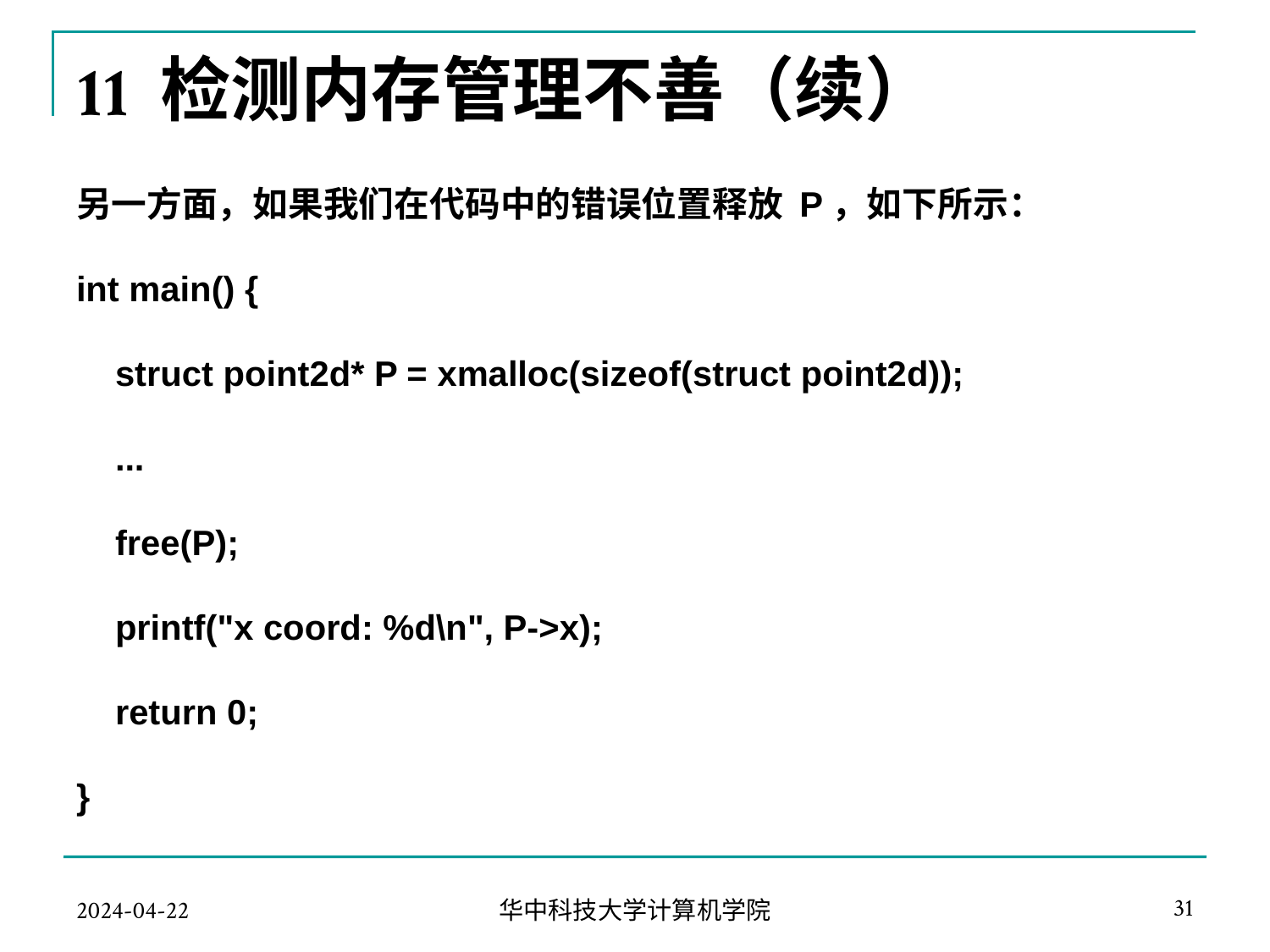

# 11 检测内存管理不善（续）
另一方面，如果我们在代码中的错误位置释放 P，如下所示：
int main() {
    struct point2d* P = xmalloc(sizeof(struct point2d));
    ...
    free(P);
    printf("x coord: %d\n", P->x);
    return 0;
}
2024-04-22
31
华中科技大学计算机学院